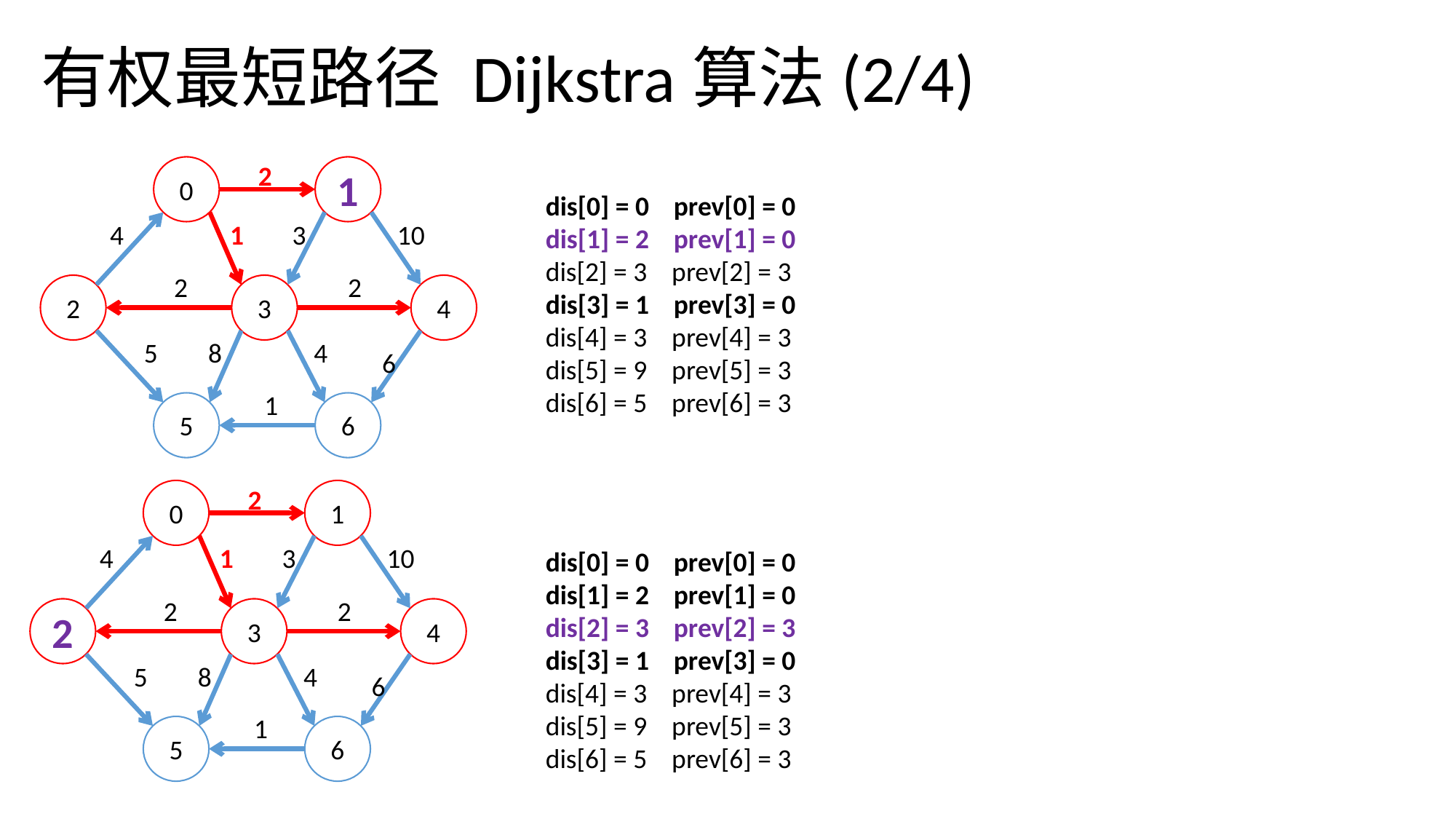

# 有权最短路径 Dijkstra算法(2/4)
2
0
1
2
3
4
5
6
4
1
3
10
2
2
5
8
4
6
1
dis[0] = 0    prev[0] = 0
dis[1] = 2    prev[1] = 0
dis[2] = 3    prev[2] = 3
dis[3] = 1    prev[3] = 0
dis[4] = 3    prev[4] = 3
dis[5] = 9    prev[5] = 3
dis[6] = 5    prev[6] = 3
2
0
1
2
3
4
5
6
4
1
3
10
2
2
5
8
4
6
1
dis[0] = 0    prev[0] = 0
dis[1] = 2    prev[1] = 0
dis[2] = 3    prev[2] = 3
dis[3] = 1    prev[3] = 0
dis[4] = 3    prev[4] = 3
dis[5] = 9    prev[5] = 3
dis[6] = 5    prev[6] = 3